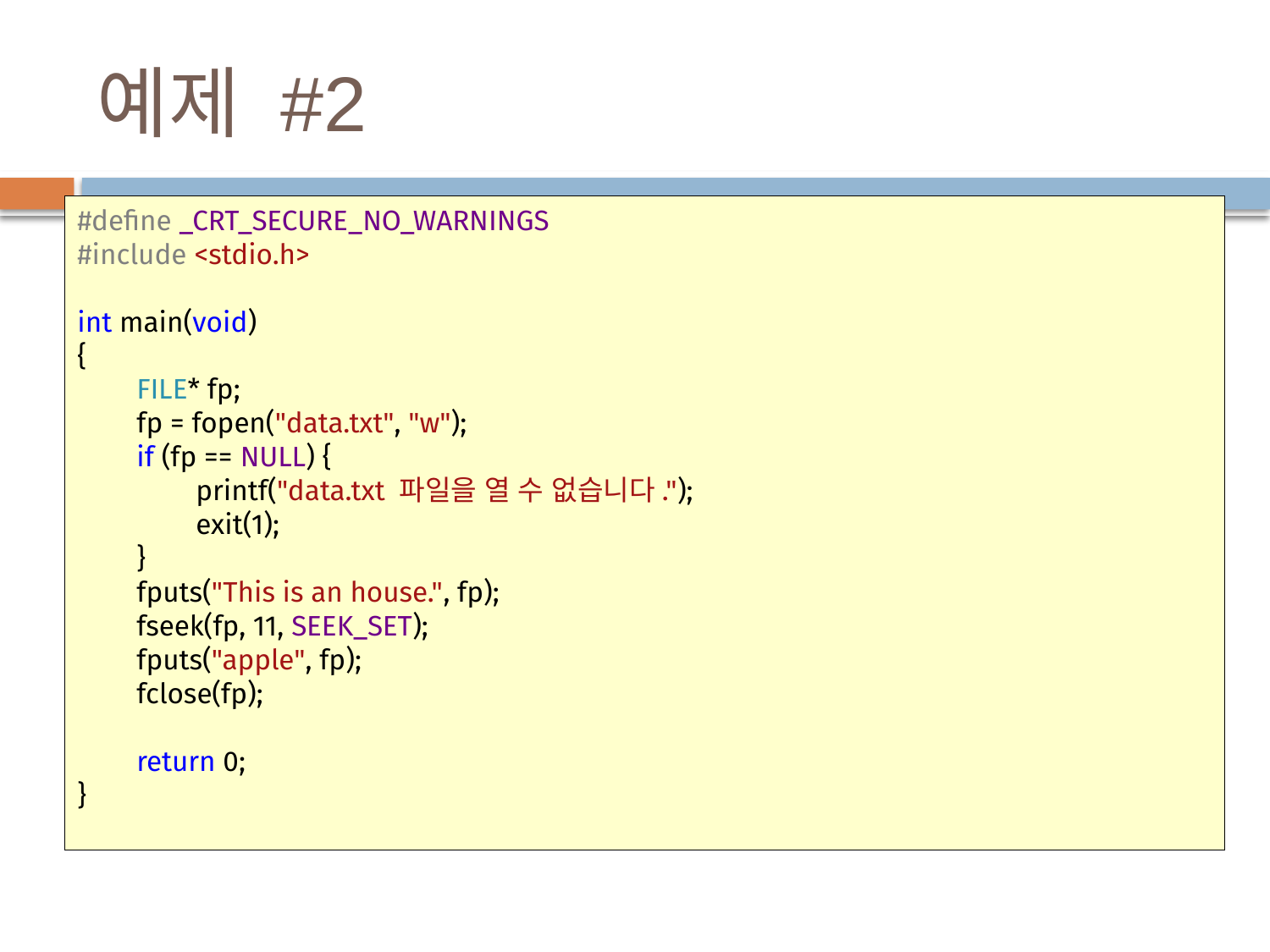

# 예제 #2
#define _CRT_SECURE_NO_WARNINGS
#include <stdio.h>

int main(void)
{
        FILE* fp;
        fp = fopen("data.txt", "w");
        if (fp == NULL) {
                printf("data.txt 파일을 열 수 없습니다.");
                exit(1);
        }
        fputs("This is an house.", fp);
        fseek(fp, 11, SEEK_SET);
        fputs("apple", fp);
        fclose(fp);

        return 0;
}